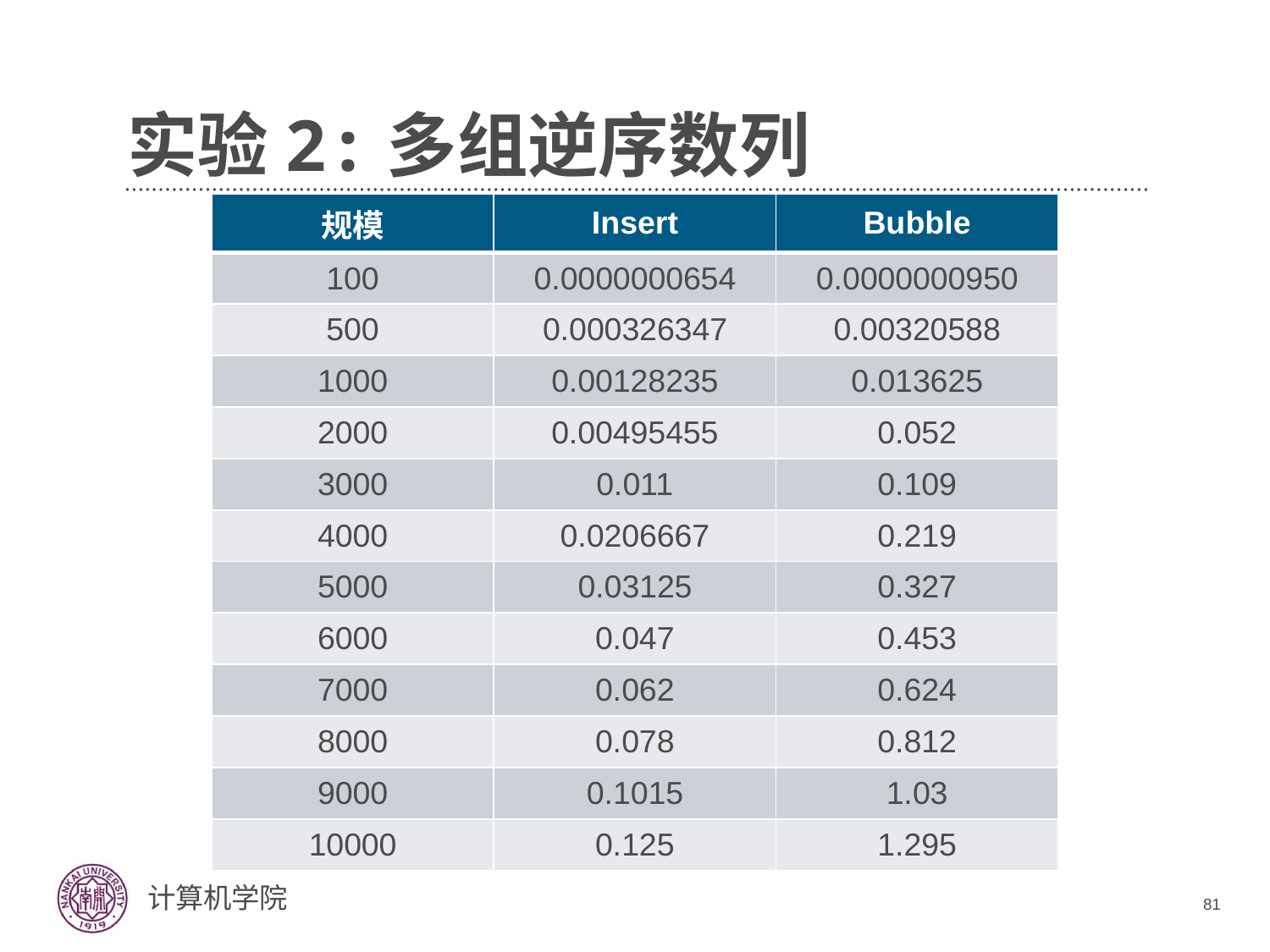

# 实验2:多组逆序数列
| 规模 | Insert | Bubble |
| --- | --- | --- |
| 100 | 0.0000000654 | 0.0000000950 |
| 500 | 0.000326347 | 0.00320588 |
| 1000 | 0.00128235 | 0.013625 |
| 2000 | 0.00495455 | 0.052 |
| 3000 | 0.011 | 0.109 |
| 4000 | 0.0206667 | 0.219 |
| 5000 | 0.03125 | 0.327 |
| 6000 | 0.047 | 0.453 |
| 7000 | 0.062 | 0.624 |
| 8000 | 0.078 | 0.812 |
| 9000 | 0.1015 | 1.03 |
| 10000 | 0.125 | 1.295 |
81